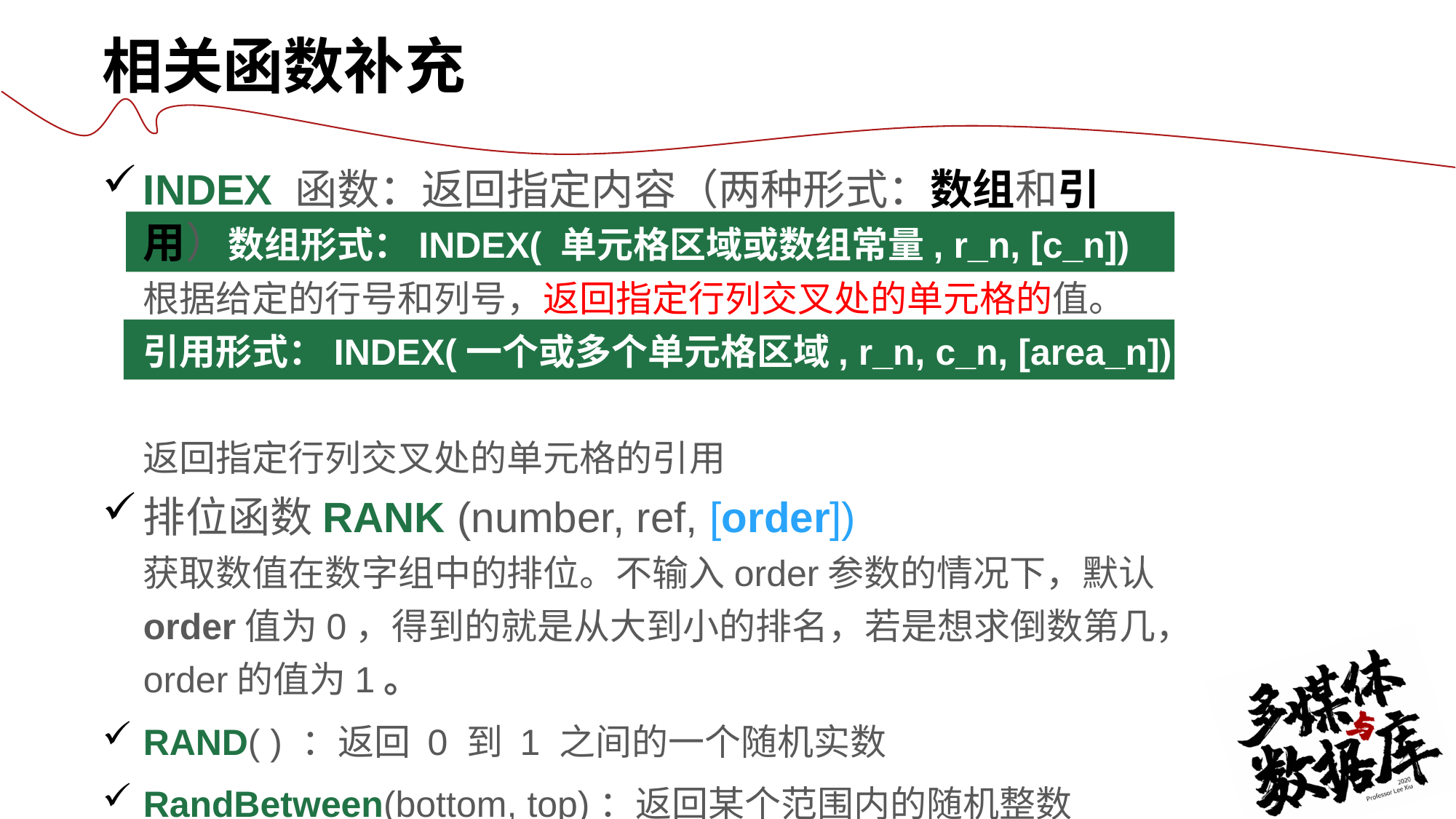

相关函数补充
INDEX 函数：返回指定内容（两种形式：数组和引用）数组形式：INDEX( 单元格区域或数组常量, r_n, [c_n])
根据给定的行号和列号，返回指定行列交叉处的单元格的值。
引用形式：INDEX(一个或多个单元格区域, r_n, c_n, [area_n])
返回指定行列交叉处的单元格的引用
排位函数RANK (number, ref, [order])
获取数值在数字组中的排位。不输入order参数的情况下，默认order值为0，得到的就是从大到小的排名，若是想求倒数第几，order的值为1。
RAND( ) ：返回 0 到 1 之间的一个随机实数
RandBetween(bottom, top)：返回某个范围内的随机整数